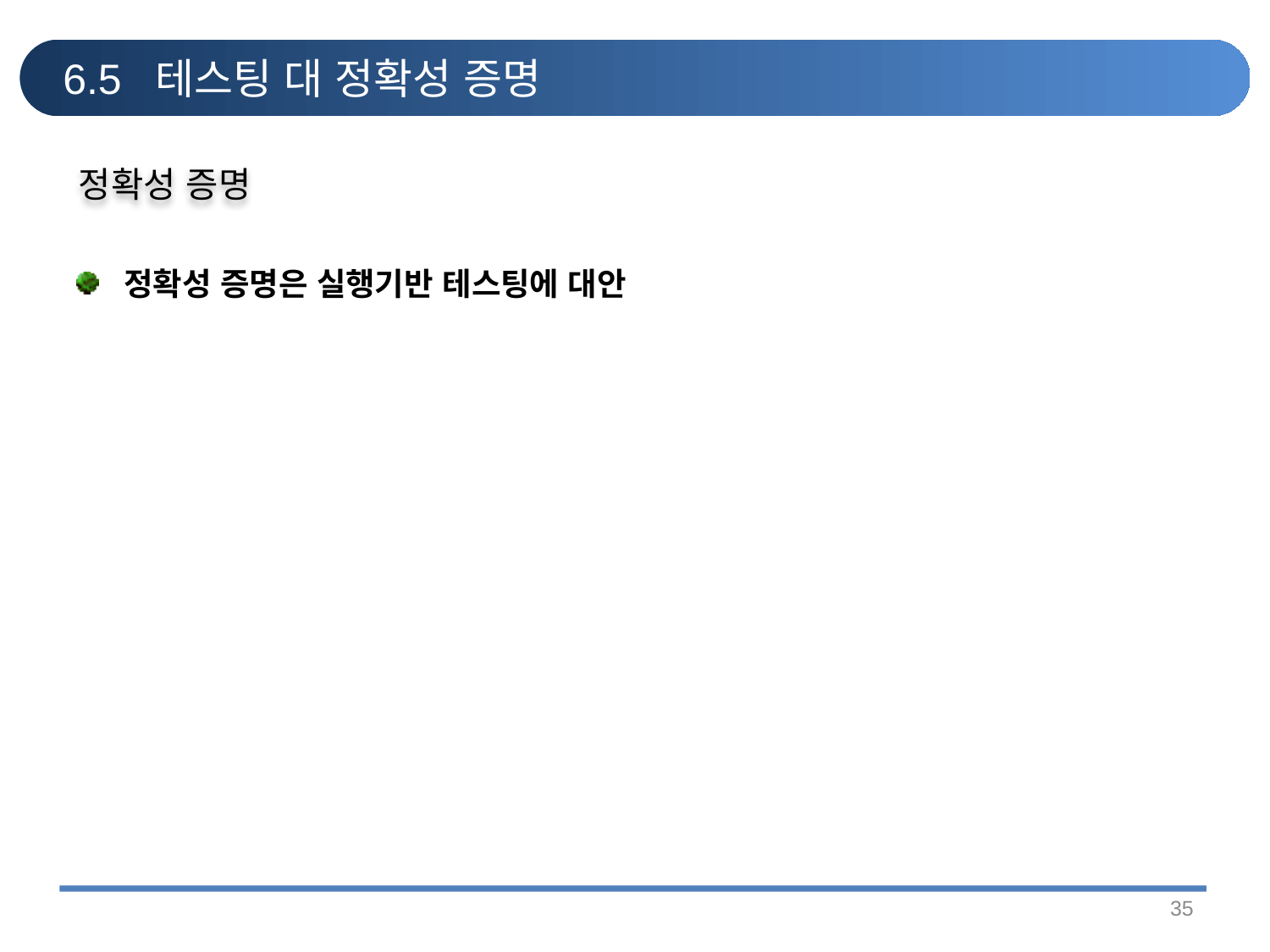

# 6.5  테스팅 대 정확성 증명
정확성 증명
정확성 증명은 실행기반 테스팅에 대안
35